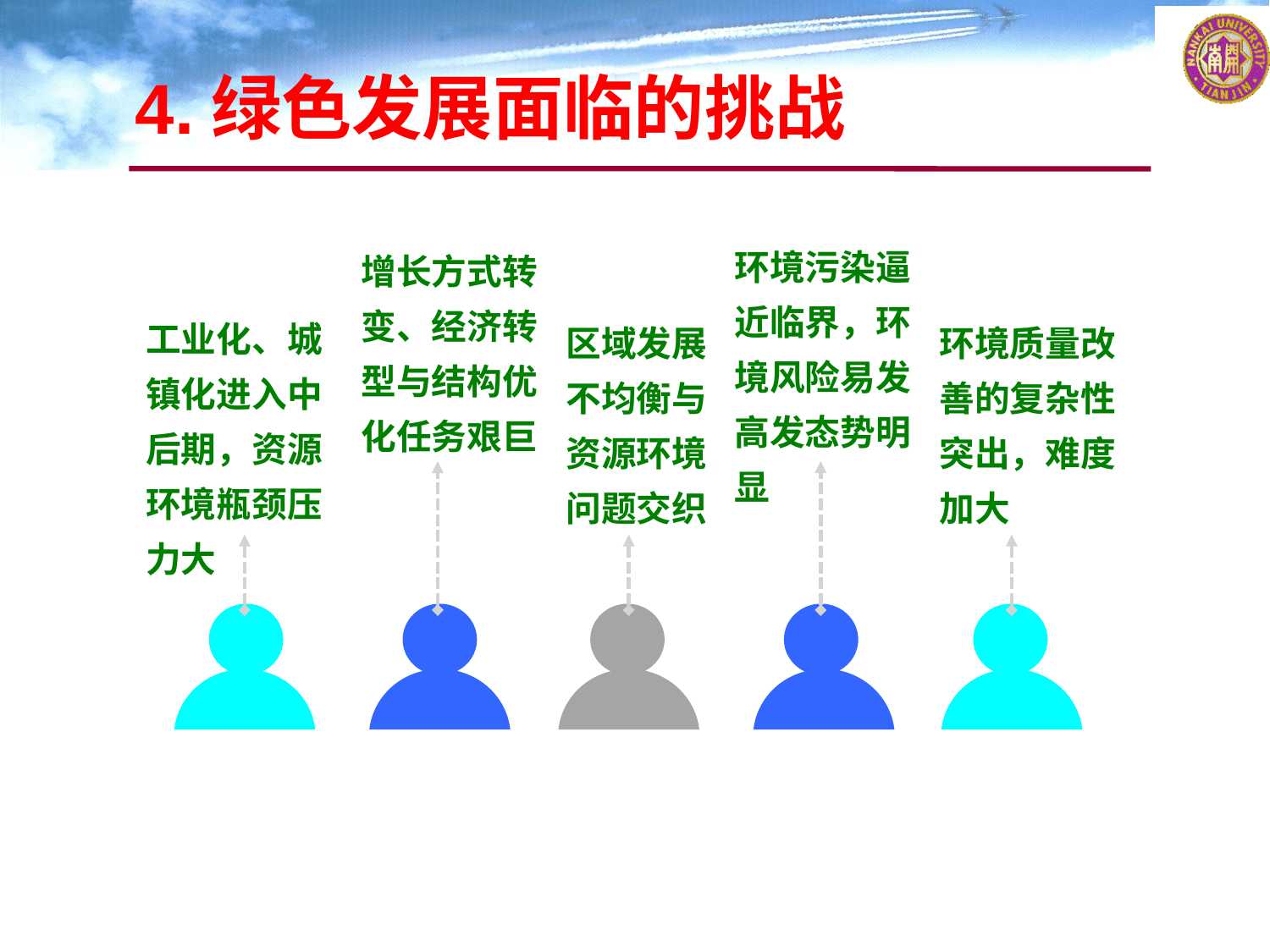

4.绿色发展面临的挑战
增长方式转变、经济转型与结构优化任务艰巨
环境污染逼近临界，环境风险易发高发态势明显
区域发展不均衡与资源环境问题交织
环境质量改善的复杂性突出，难度加大
工业化、城镇化进入中后期，资源环境瓶颈压力大